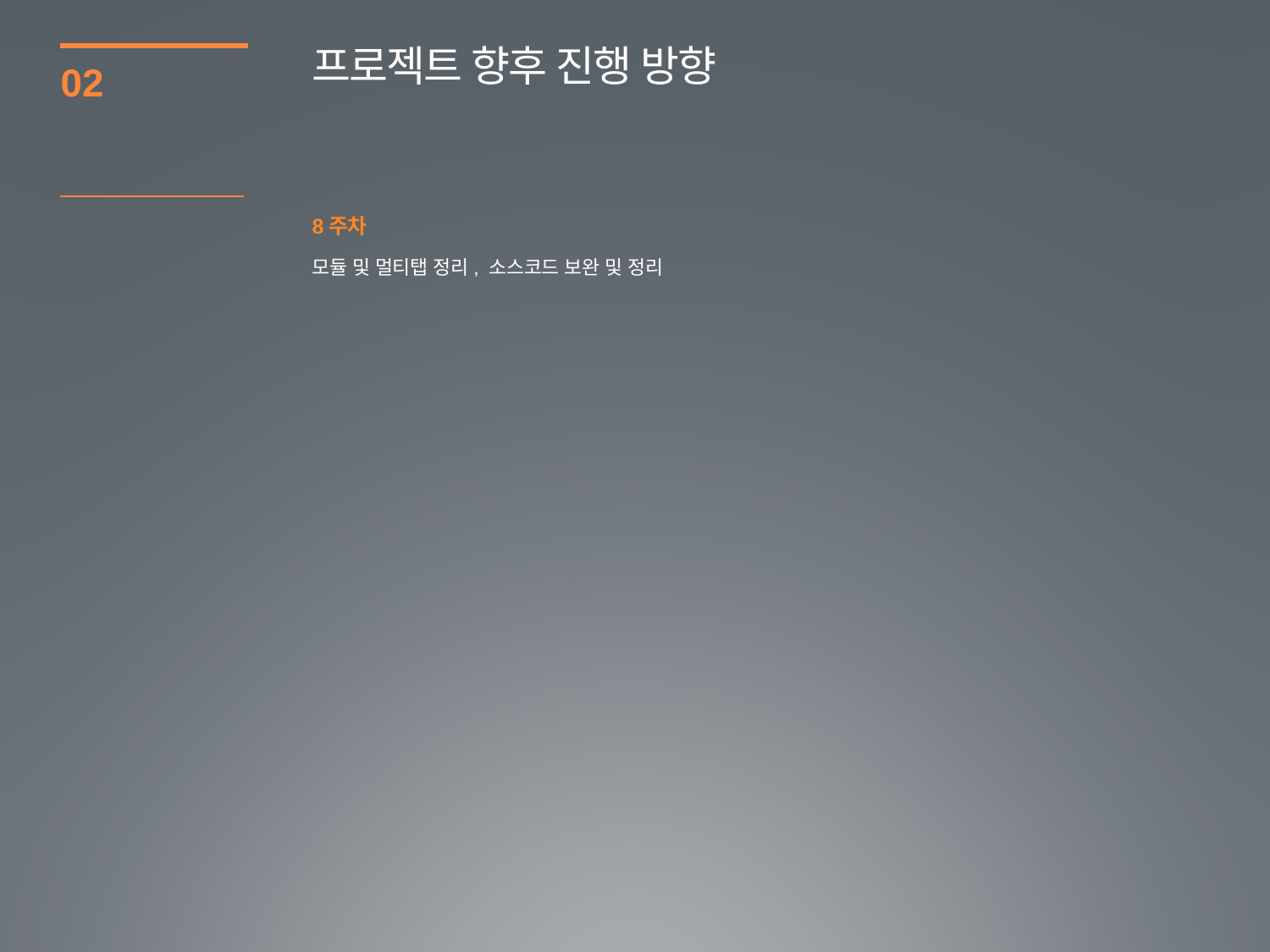

프로젝트 향후 진행 방향
02

8주차
모듈 및 멀티탭 정리, 소스코드 보완 및 정리